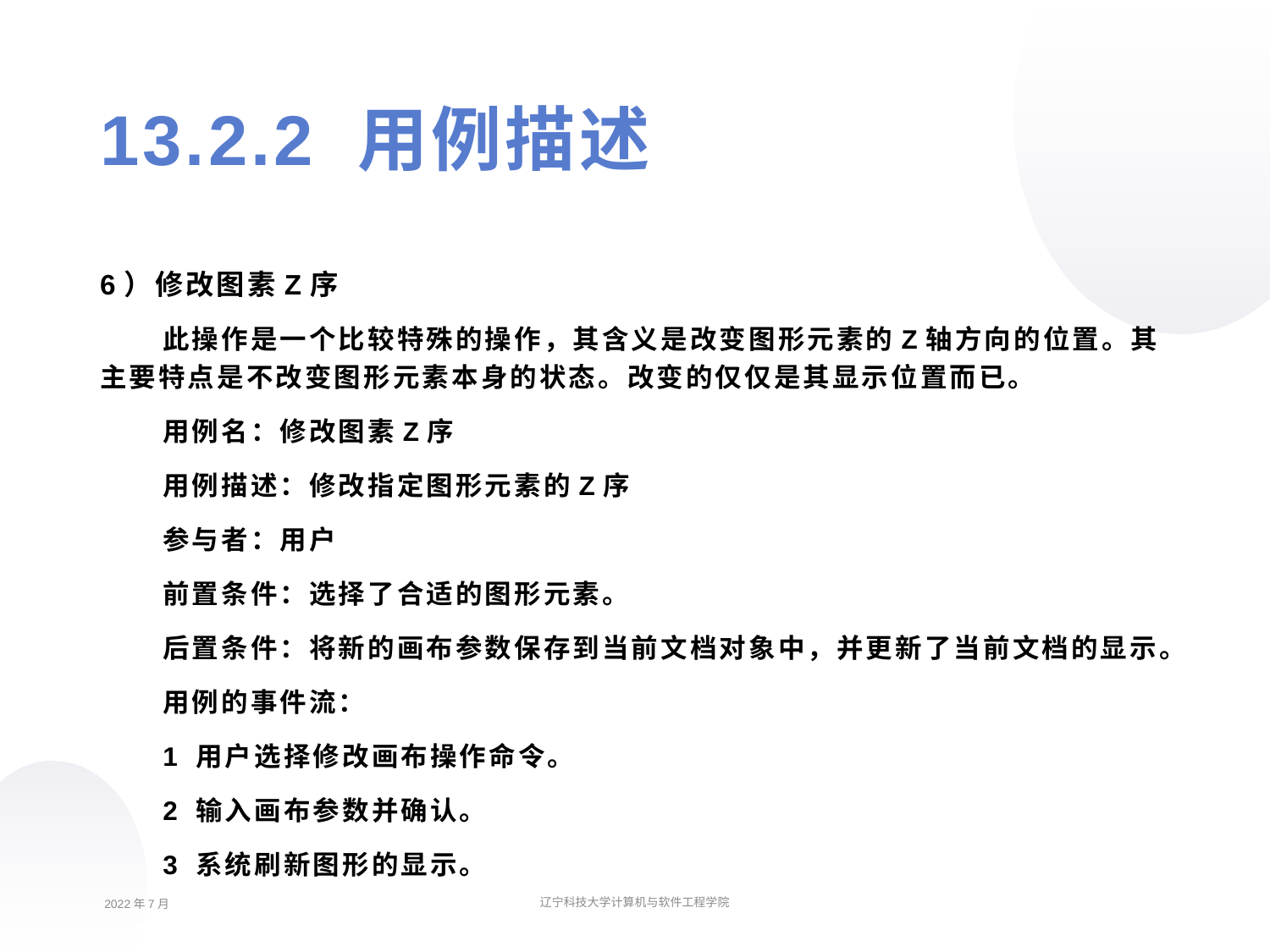

13.2.2 用例描述
6）修改图素Z序
此操作是一个比较特殊的操作，其含义是改变图形元素的Z轴方向的位置。其主要特点是不改变图形元素本身的状态。改变的仅仅是其显示位置而已。
用例名：修改图素Z序
用例描述：修改指定图形元素的Z序
参与者：用户
前置条件：选择了合适的图形元素。
后置条件：将新的画布参数保存到当前文档对象中，并更新了当前文档的显示。
用例的事件流：
1 用户选择修改画布操作命令。
2 输入画布参数并确认。
3 系统刷新图形的显示。

2022年7月
辽宁科技大学计算机与软件工程学院
14